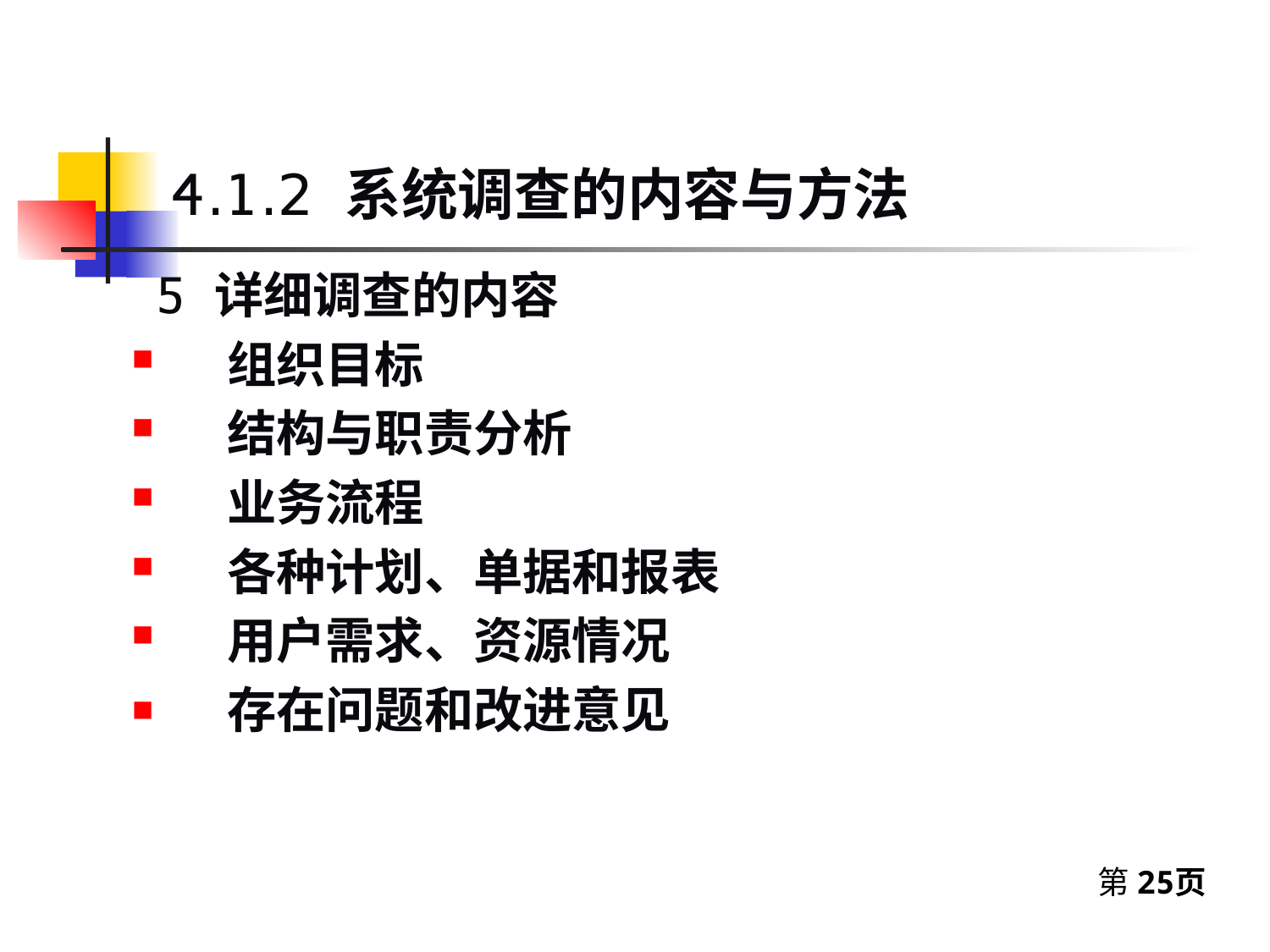

# 4.1.2 系统调查的内容与方法
5 详细调查的内容
组织目标
结构与职责分析
业务流程
各种计划、单据和报表
用户需求、资源情况
存在问题和改进意见